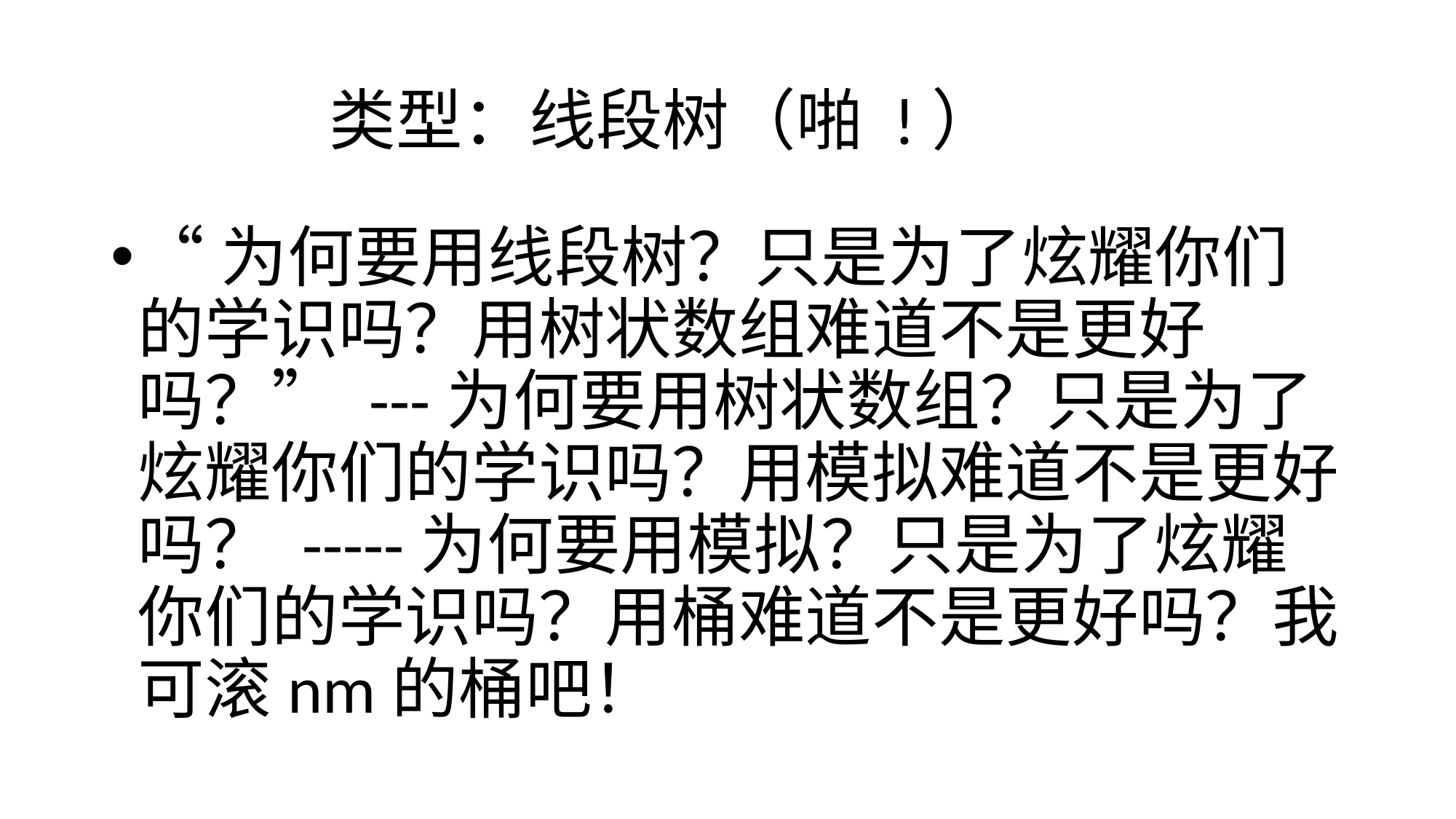

# 类型：线段树（啪 !）
“为何要用线段树？只是为了炫耀你们的学识吗？用树状数组难道不是更好吗？” ---为何要用树状数组？只是为了炫耀你们的学识吗？用模拟难道不是更好吗？ -----为何要用模拟？只是为了炫耀你们的学识吗？用桶难道不是更好吗？我可滚nm的桶吧！